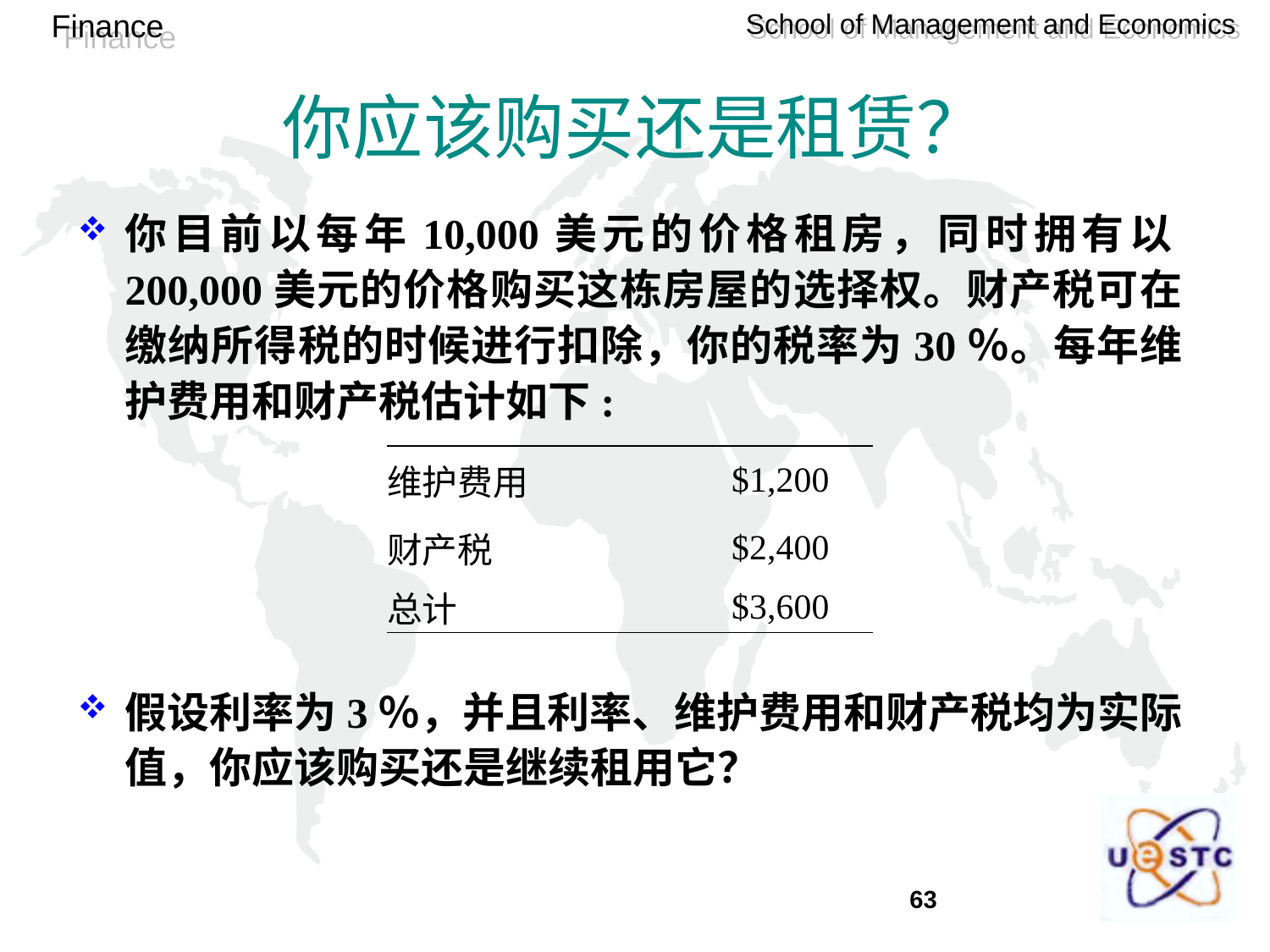

# 你应该购买还是租赁？
你目前以每年10,000美元的价格租房，同时拥有以200,000美元的价格购买这栋房屋的选择权。财产税可在缴纳所得税的时候进行扣除，你的税率为30％。每年维护费用和财产税估计如下:

假设利率为3％，并且利率、维护费用和财产税均为实际值，你应该购买还是继续租用它？
| 维护费用 | $1,200 |
| --- | --- |
| 财产税 | $2,400 |
| 总计 | $3,600 |